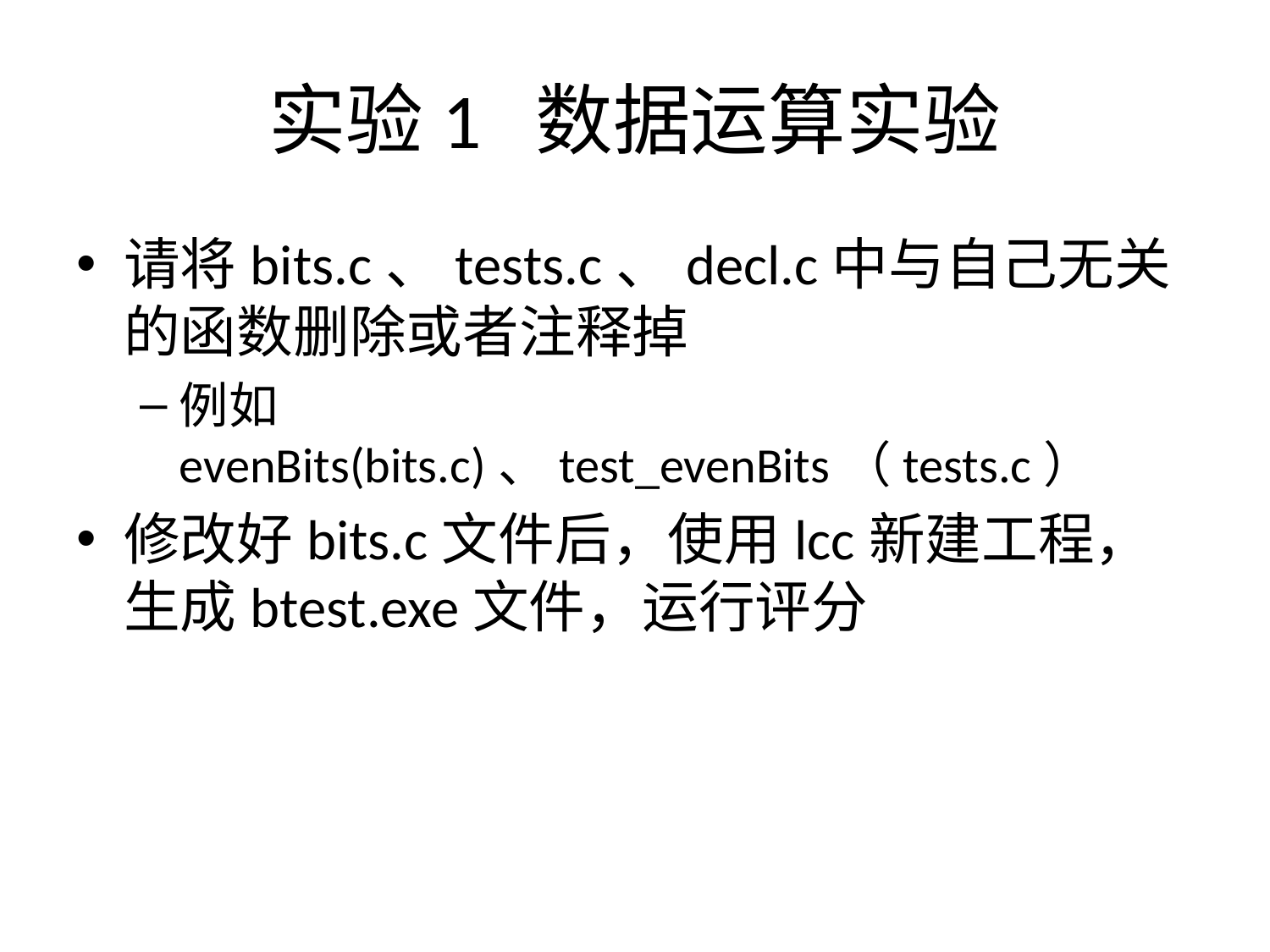

# 实验1  数据运算实验
请将bits.c、tests.c、decl.c中与自己无关的函数删除或者注释掉
例如evenBits(bits.c)、test_evenBits（tests.c）
修改好bits.c文件后，使用lcc新建工程，生成btest.exe文件，运行评分